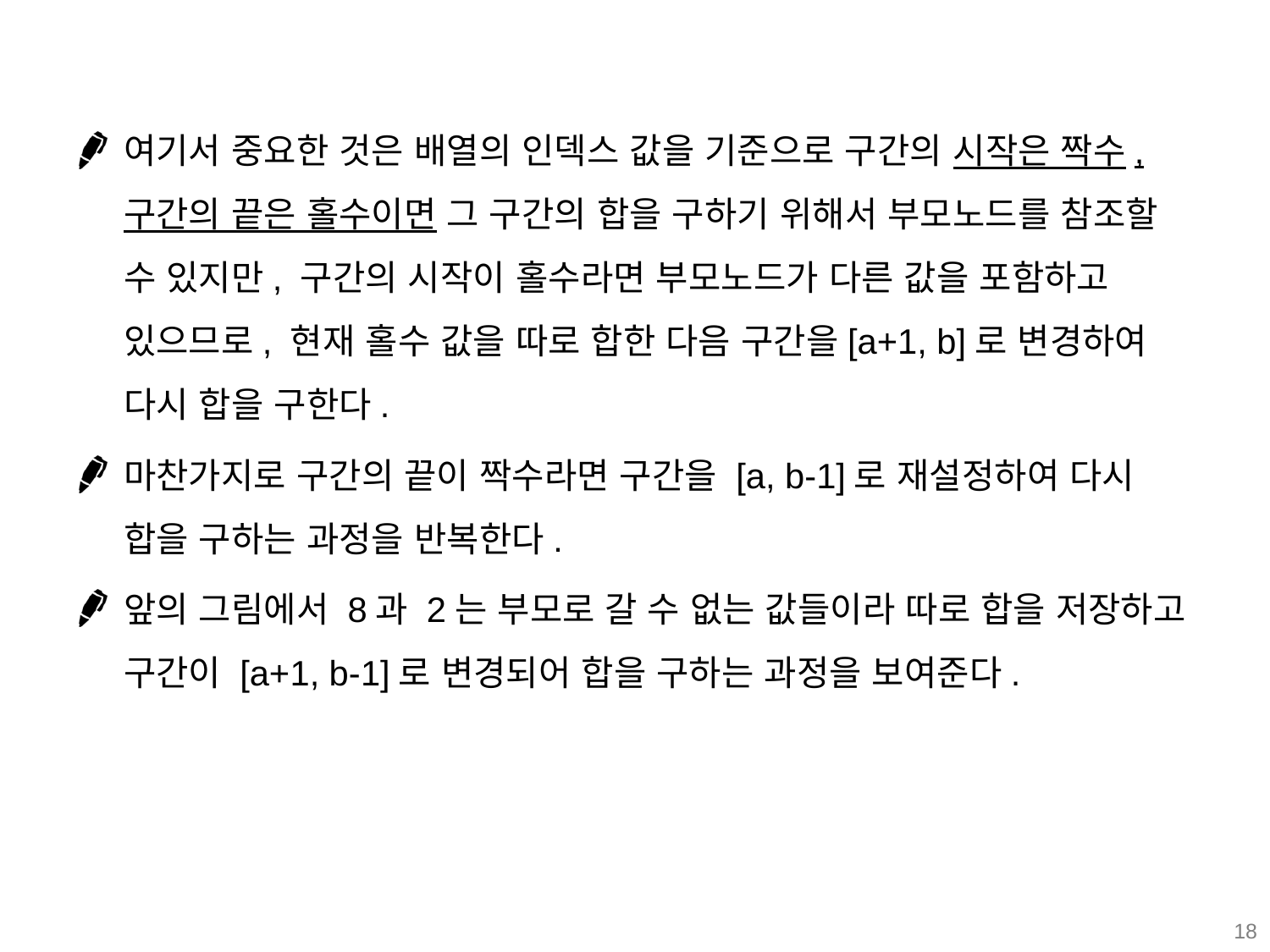

여기서 중요한 것은 배열의 인덱스 값을 기준으로 구간의 시작은 짝수, 구간의 끝은 홀수이면 그 구간의 합을 구하기 위해서 부모노드를 참조할 수 있지만, 구간의 시작이 홀수라면 부모노드가 다른 값을 포함하고 있으므로, 현재 홀수 값을 따로 합한 다음 구간을[a+1, b]로 변경하여 다시 합을 구한다.
마찬가지로 구간의 끝이 짝수라면 구간을 [a, b-1]로 재설정하여 다시 합을 구하는 과정을 반복한다.
앞의 그림에서 8과 2는 부모로 갈 수 없는 값들이라 따로 합을 저장하고 구간이 [a+1, b-1]로 변경되어 합을 구하는 과정을 보여준다.
18